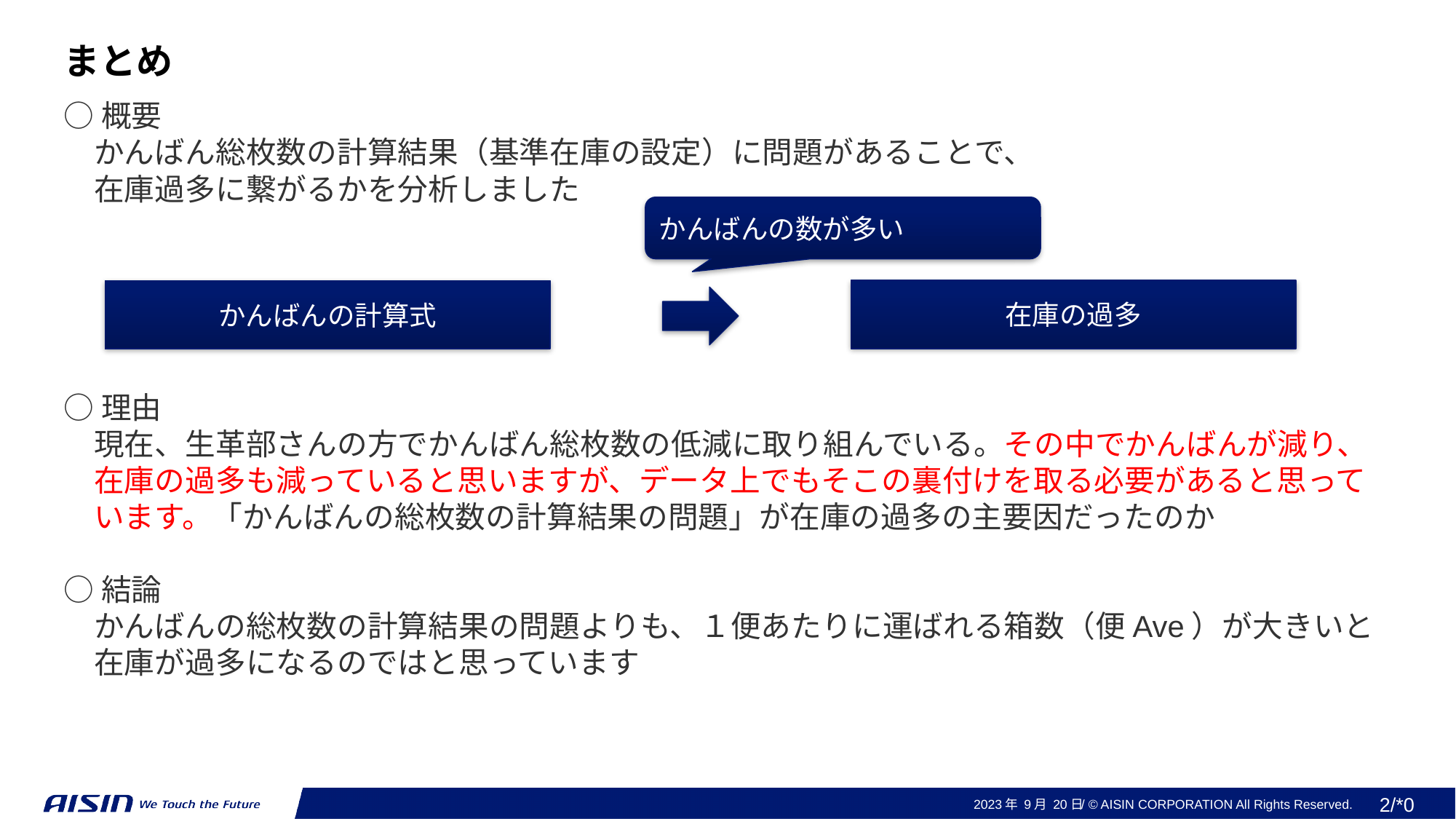

まとめ
○概要
　かんばん総枚数の計算結果（基準在庫の設定）に問題があることで、
　在庫過多に繋がるかを分析しました

○理由
　現在、生革部さんの方でかんばん総枚数の低減に取り組んでいる。その中でかんばんが減り、
　在庫の過多も減っていると思いますが、データ上でもそこの裏付けを取る必要があると思って
　います。「かんばんの総枚数の計算結果の問題」が在庫の過多の主要因だったのか

○結論
　かんばんの総枚数の計算結果の問題よりも、１便あたりに運ばれる箱数（便Ave）が大きいと
　在庫が過多になるのではと思っています

かんばんの数が多い
在庫の過多
かんばんの計算式

2023年 9月 20日